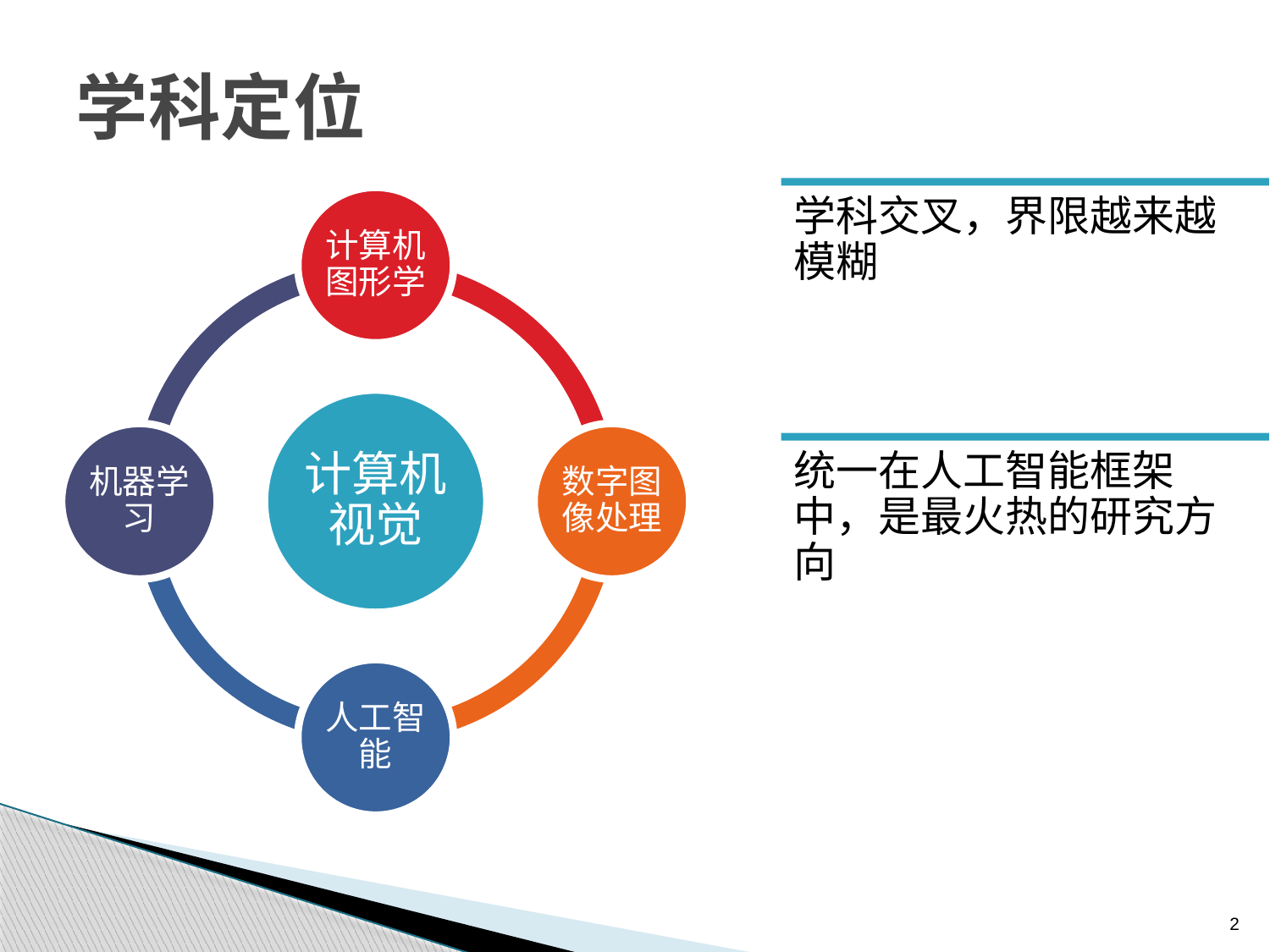

# 学科定位
学科交叉，界限越来越模糊
统一在人工智能框架中，是最火热的研究方向
计算机视觉
计算机图形学
数字图像处理
人工智能
机器学习
2